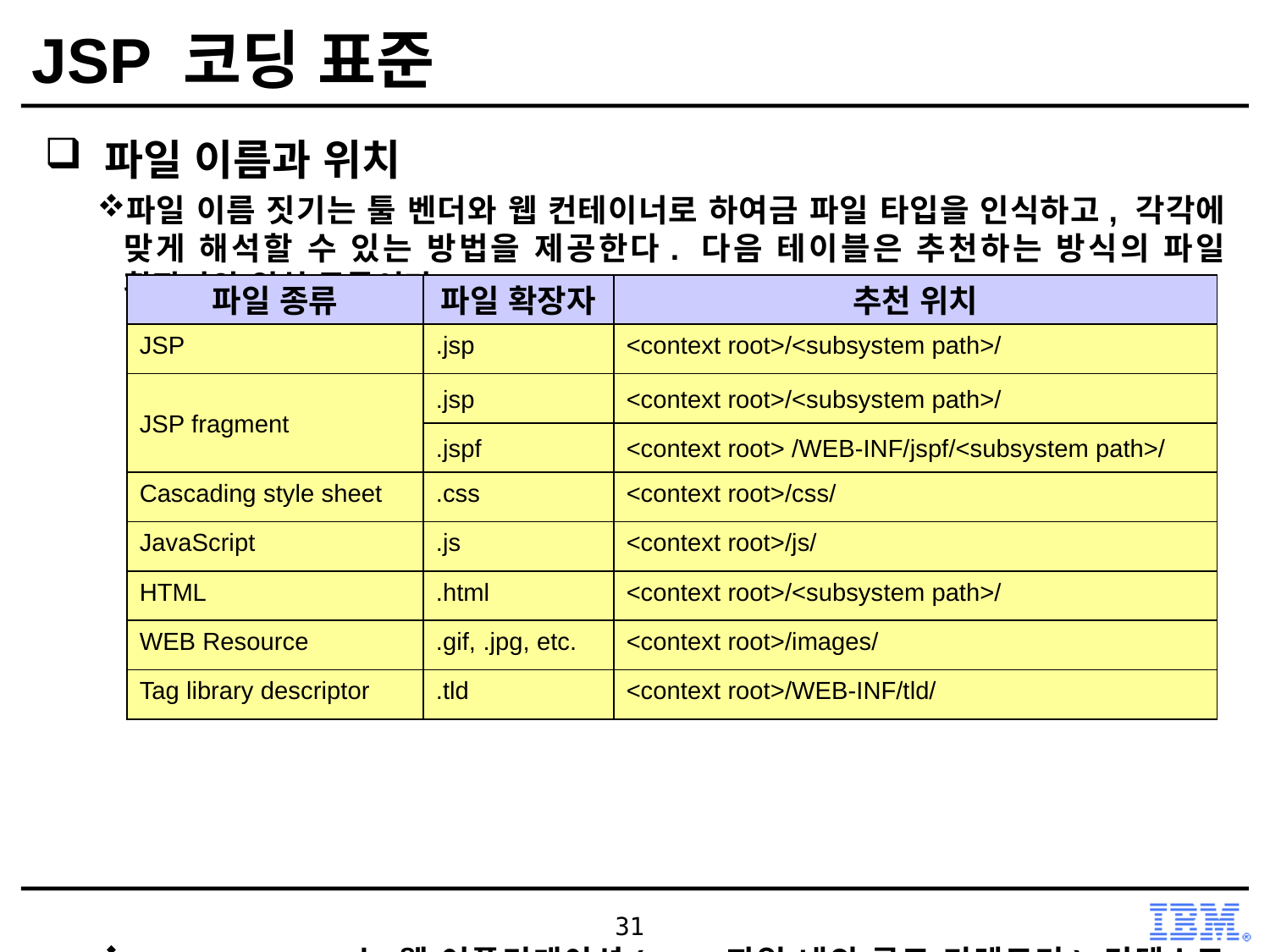

# JSP 코딩 표준
 파일 이름과 위치
파일 이름 짓기는 툴 벤더와 웹 컨테이너로 하여금 파일 타입을 인식하고, 각각에 맞게 해석할 수 있는 방법을 제공한다. 다음 테이블은 추천하는 방식의 파일 확장자와 위치 목록이다.

<context-root>는 웹 어플리케이션(.war 파일 내의 루트 디렉토리) 컨텍스트 루트임
<subsystem path>는 별개로 구분되는 업무군을 뜻함
파일 종류
파일 확장자
추천 위치
JSP
.jsp
<context root>/<subsystem path>/
JSP fragment
.jsp
<context root>/<subsystem path>/
.jspf
<context root> /WEB-INF/jspf/<subsystem path>/
Cascading style sheet
.css
<context root>/css/
JavaScript
.js
<context root>/js/
HTML
.html
<context root>/<subsystem path>/
WEB Resource
.gif, .jpg, etc.
<context root>/images/
Tag library descriptor
.tld
<context root>/WEB-INF/tld/
31